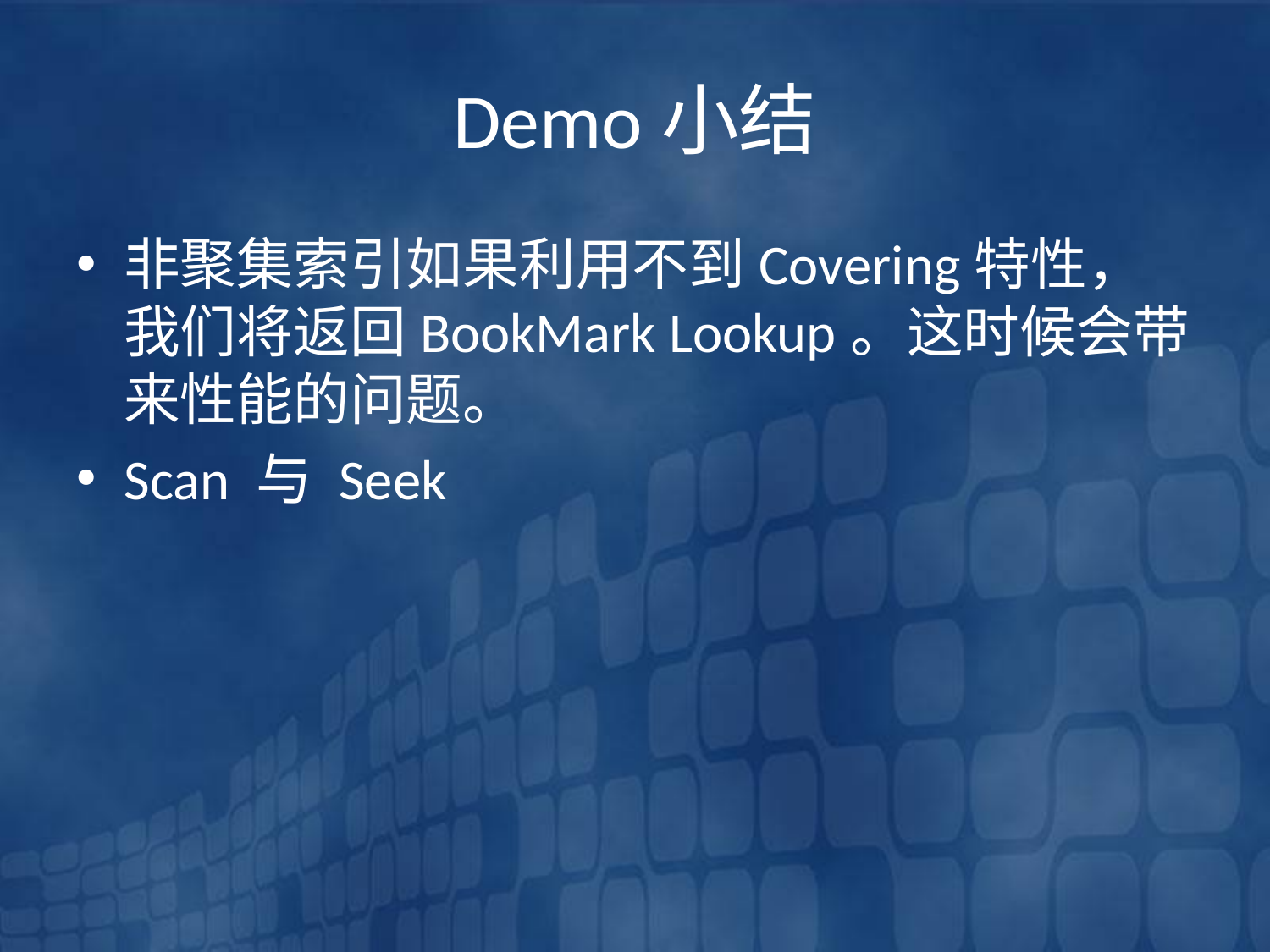

# Demo小结
非聚集索引如果利用不到Covering特性，我们将返回BookMark Lookup。这时候会带来性能的问题。
Scan 与 Seek